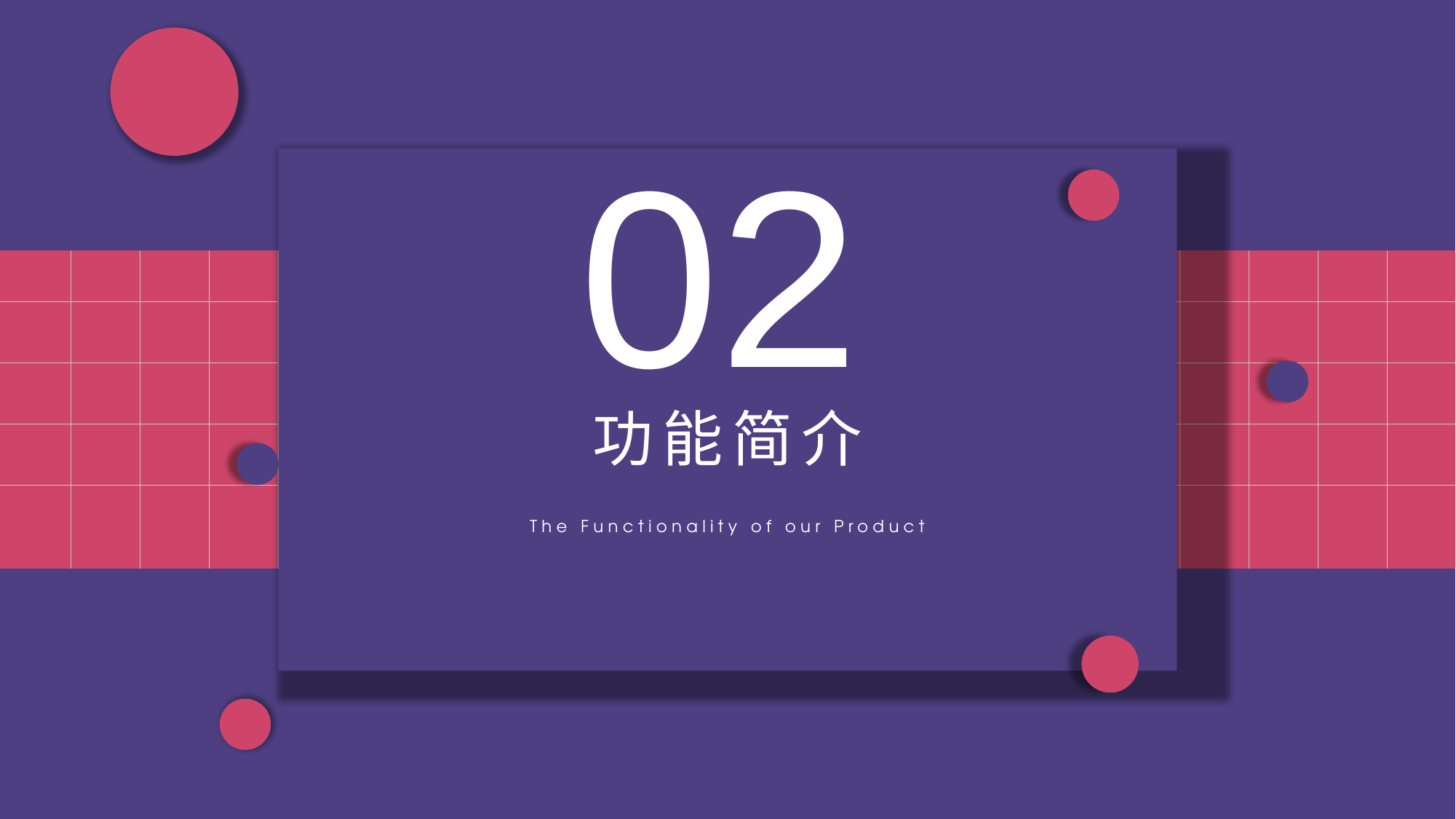

02

PART  01

功能简介

The Functionality of our Product